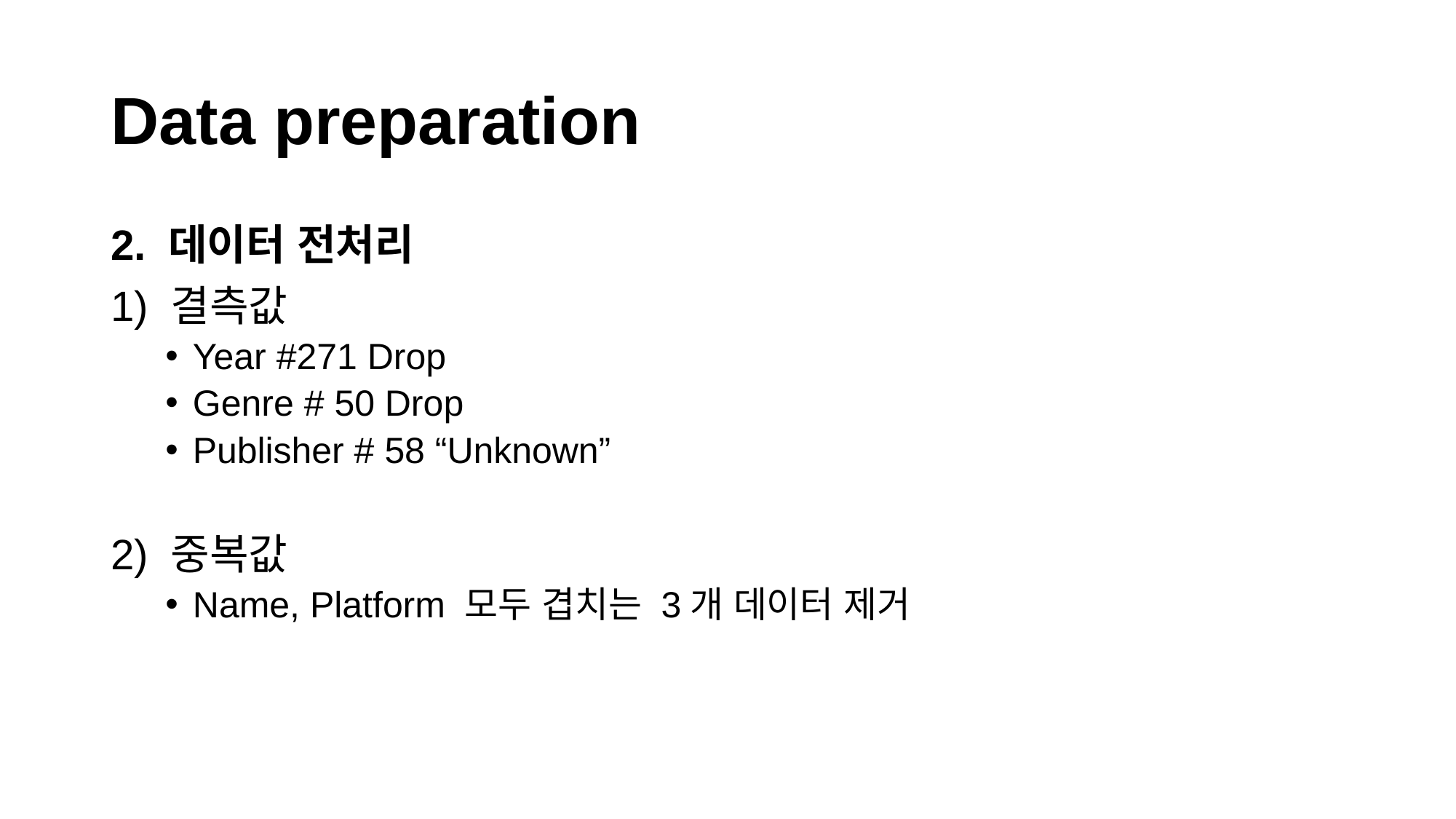

# Data preparation
2. 데이터 전처리
1) 결측값
Year #271 Drop
Genre # 50 Drop
Publisher # 58 “Unknown”

2) 중복값
Name, Platform 모두 겹치는 3개 데이터 제거